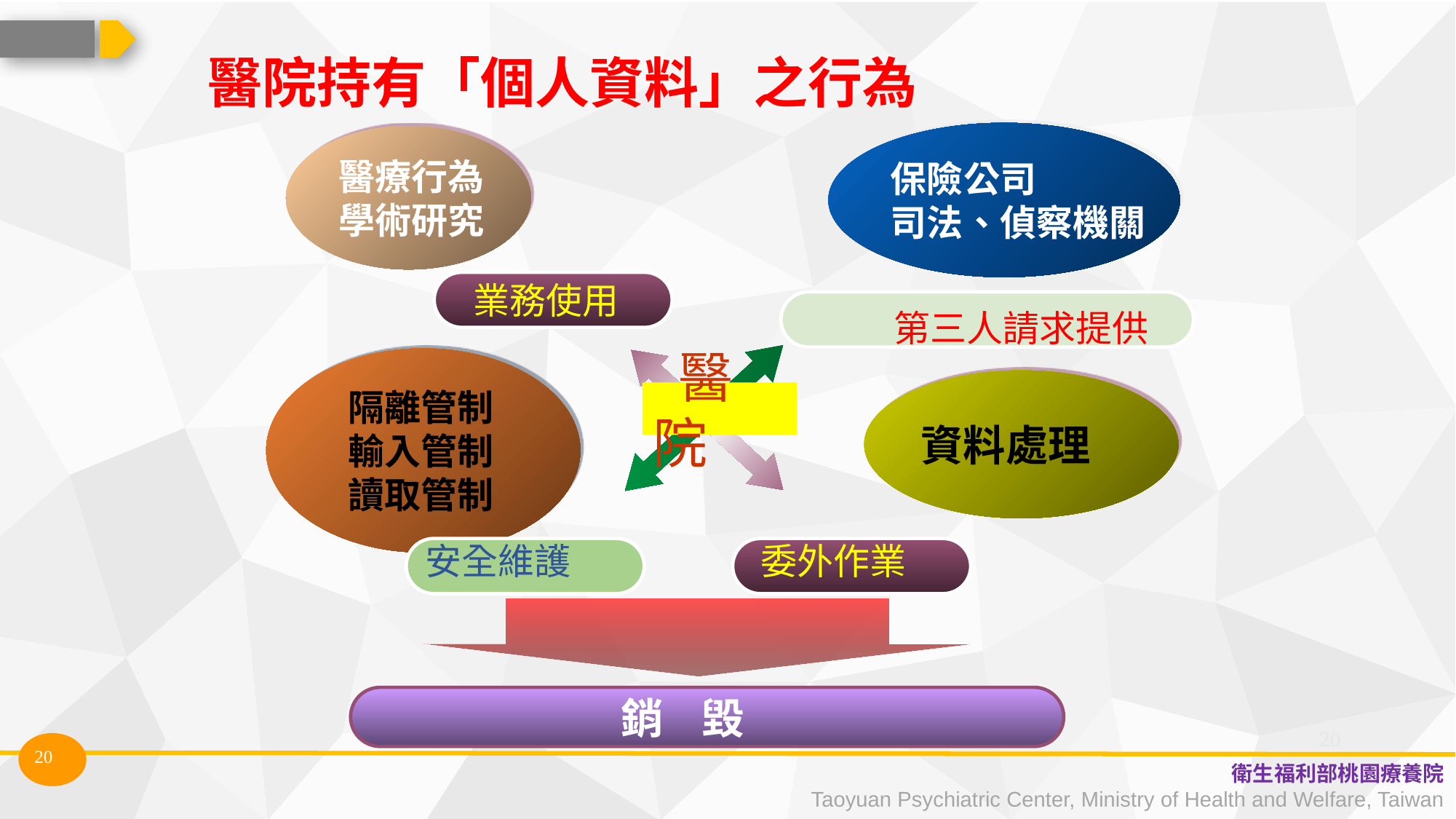

醫院持有「個人資料」之行為
保險公司
司法、偵察機關
醫療行為
學術研究

業務使用

第三人請求提供

  隔離管制
  輸入管制
  讀取管制
資料處理
 醫院

安全維護

委外作業

                         銷    毀
20